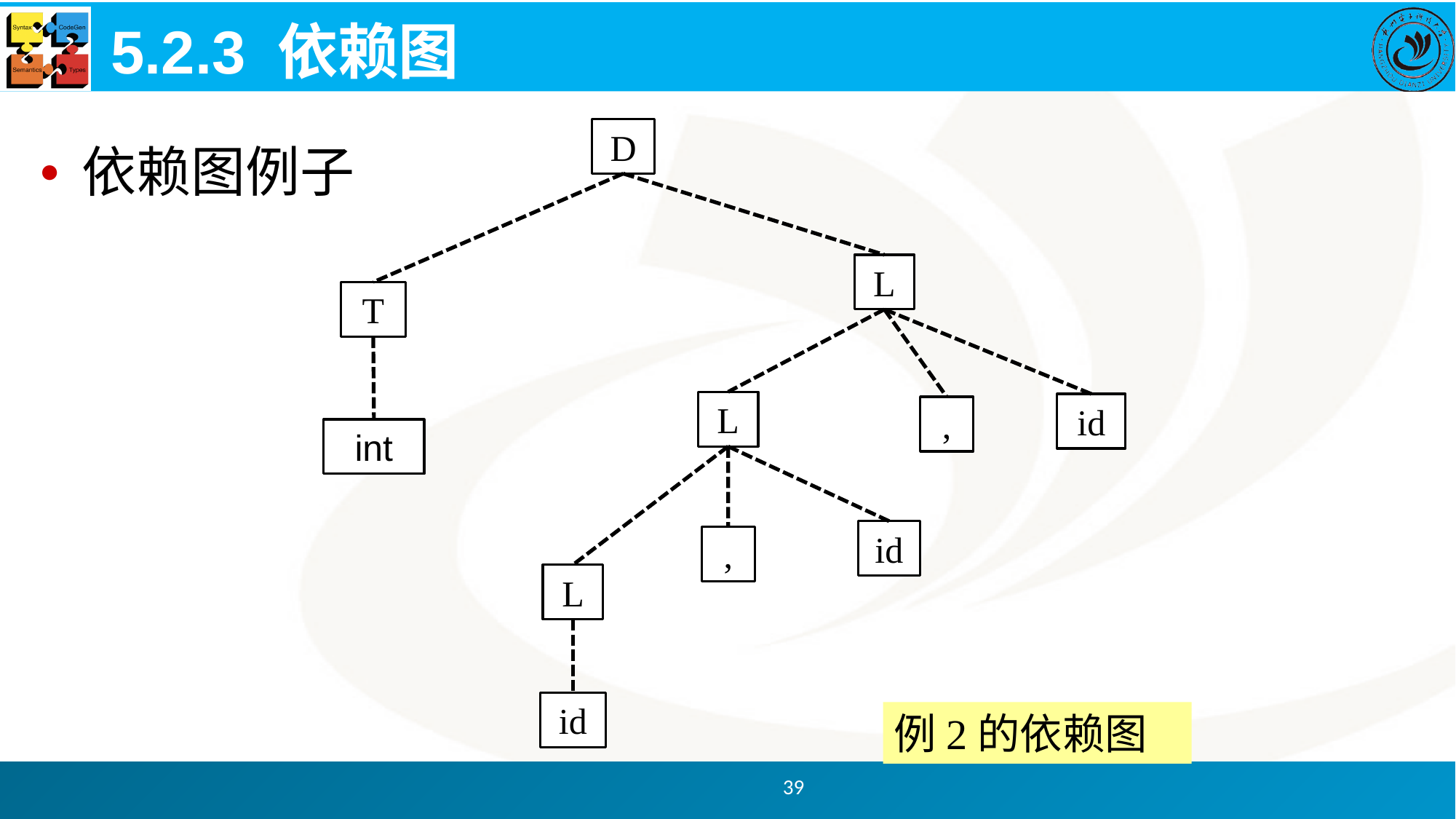

# 5.2.3 依赖图
D
依赖图例子
L
T
L
id
,
int
id
,
L
id
例2的依赖图
39